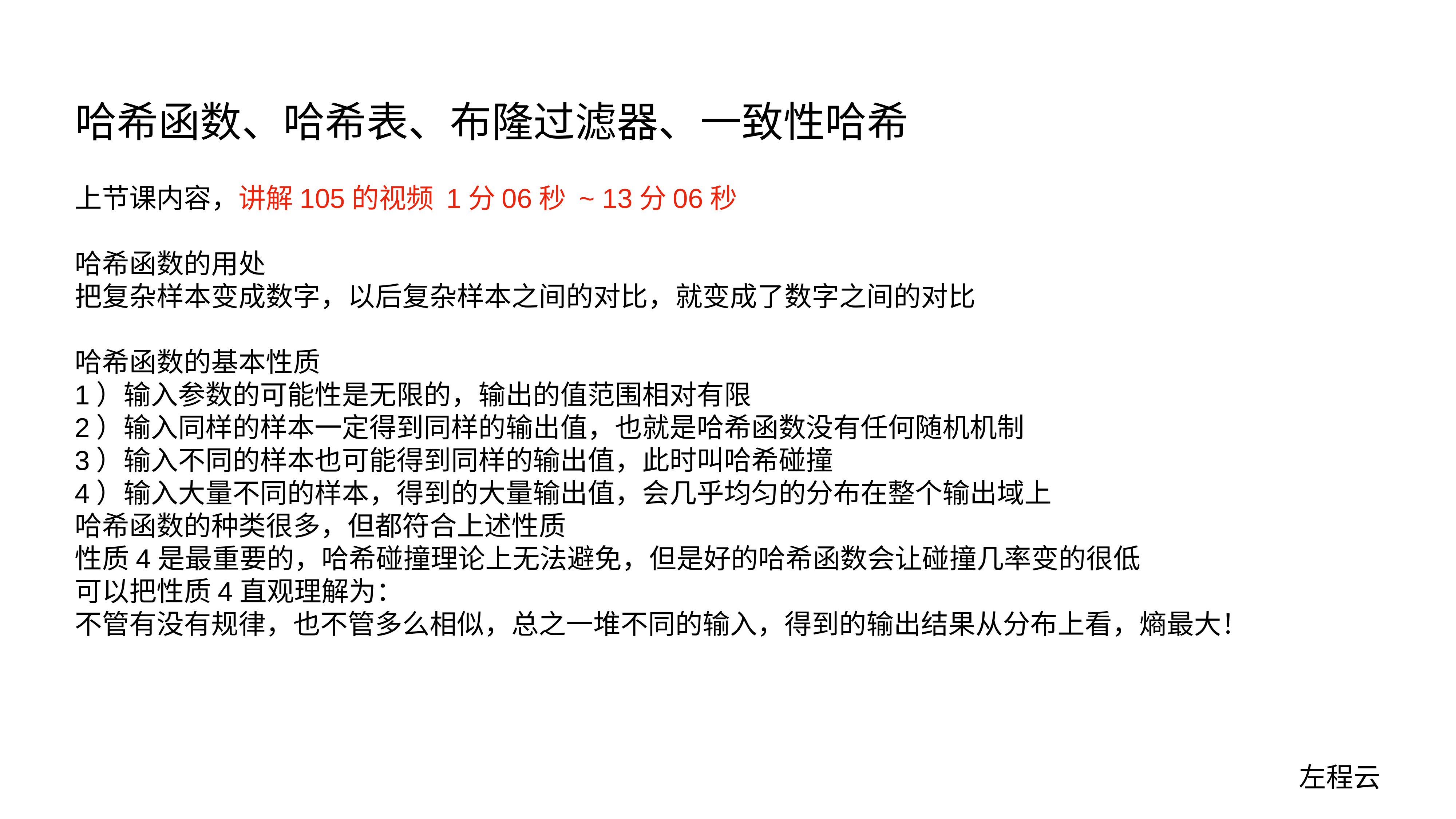

# 哈希函数、哈希表、布隆过滤器、一致性哈希
上节课内容，讲解105的视频 1分06秒 ~ 13分06秒

哈希函数的用处
把复杂样本变成数字，以后复杂样本之间的对比，就变成了数字之间的对比

哈希函数的基本性质
1）输入参数的可能性是无限的，输出的值范围相对有限
2）输入同样的样本一定得到同样的输出值，也就是哈希函数没有任何随机机制
3）输入不同的样本也可能得到同样的输出值，此时叫哈希碰撞
4）输入大量不同的样本，得到的大量输出值，会几乎均匀的分布在整个输出域上
哈希函数的种类很多，但都符合上述性质
性质4是最重要的，哈希碰撞理论上无法避免，但是好的哈希函数会让碰撞几率变的很低
可以把性质4直观理解为：
不管有没有规律，也不管多么相似，总之一堆不同的输入，得到的输出结果从分布上看，熵最大！
左程云